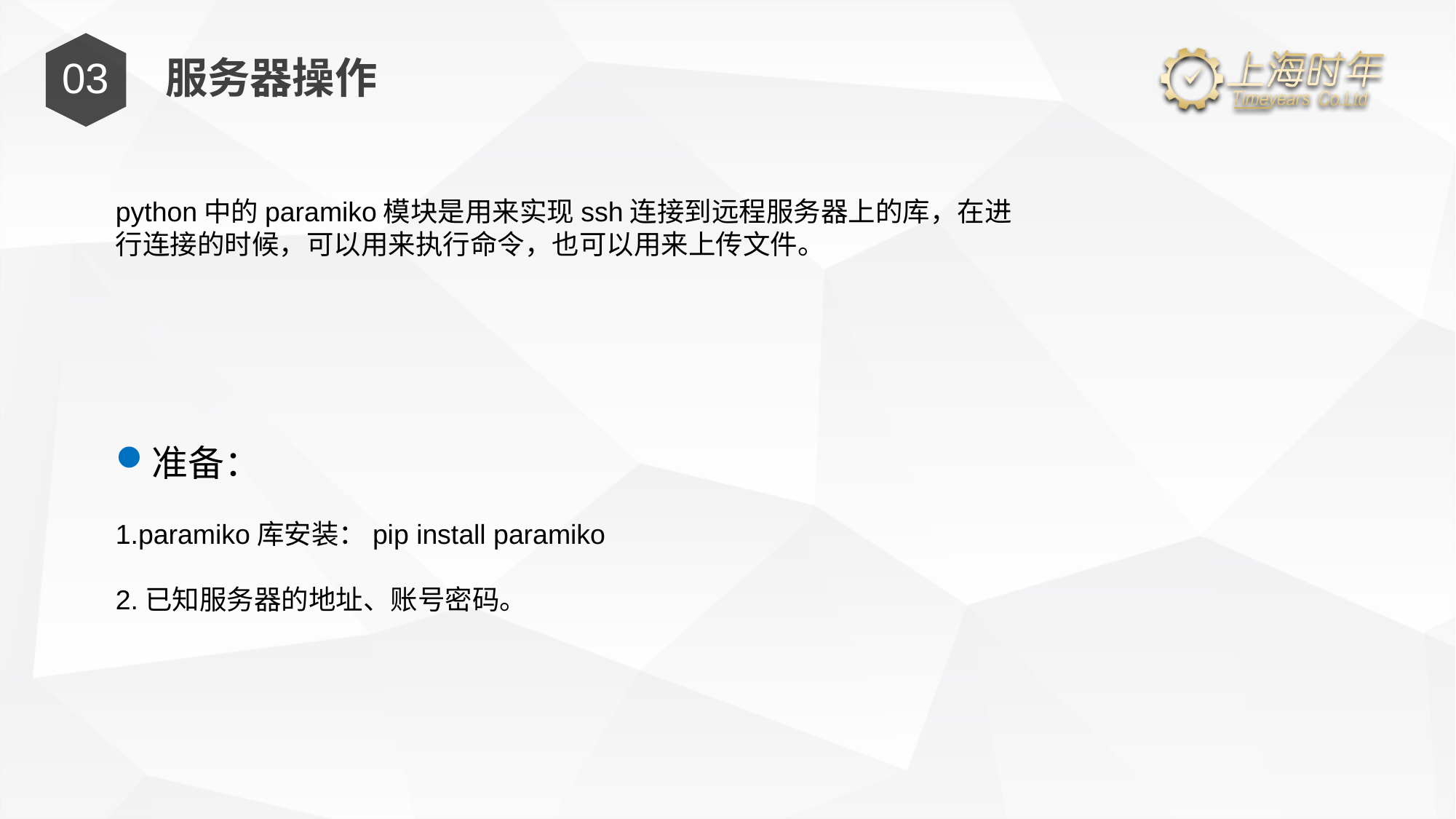

03
服务器操作
python中的paramiko模块是用来实现ssh连接到远程服务器上的库，在进行连接的时候，可以用来执行命令，也可以用来上传文件。

准备：

1.paramiko库安装：pip install paramiko

2.已知服务器的地址、账号密码。

8